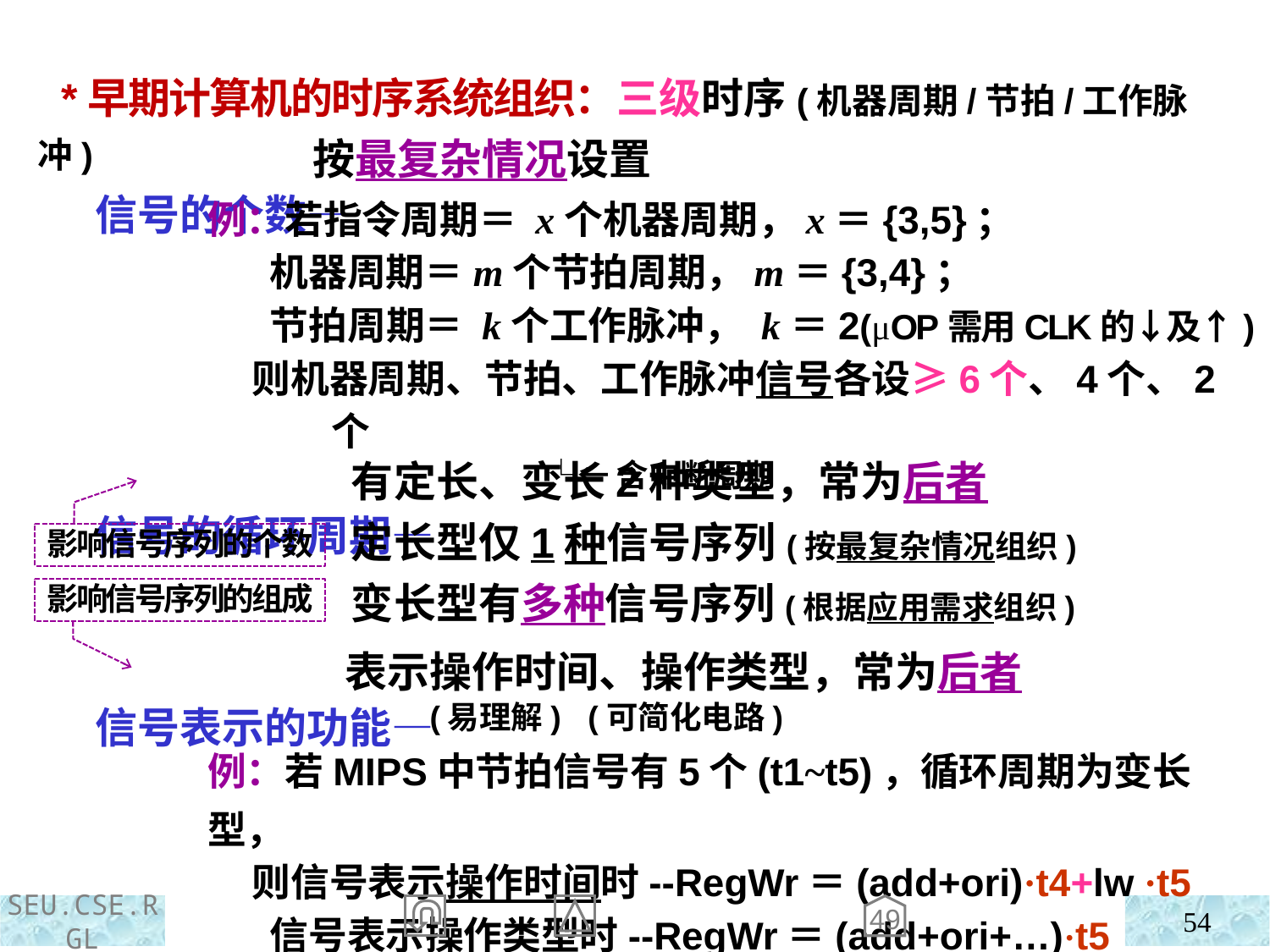

*早期计算机的时序系统组织：三级时序(机器周期/节拍/工作脉冲)
     信号的个数—

     信号的循环周期—

     信号表示的功能—
          按最复杂情况设置
例：若指令周期＝ x个机器周期，x＝{3,5}；
      机器周期＝m个节拍周期，m＝{3,4}；
      节拍周期＝ k个工作脉冲， k＝2(μOP需用CLK的↓及↑)
    则机器周期、节拍、工作脉冲信号各设≥6个、4个、2个
                                               └←含中断周期
             有定长、变长2种类型，常为后者
             定长型仅1种信号序列(按最复杂情况组织)
             变长型有多种信号序列(根据应用需求组织)
影响信号序列的个数
影响信号序列的组成
              表示操作时间、操作类型，常为后者
                         (易理解)   (可简化电路)
例：若MIPS中节拍信号有5个(t1~t5)，循环周期为变长型，
    则信号表示操作时间时--RegWr＝(add+ori)·t4+lw ·t5
      信号表示操作类型时--RegWr＝(add+ori+…)·t5

49
54